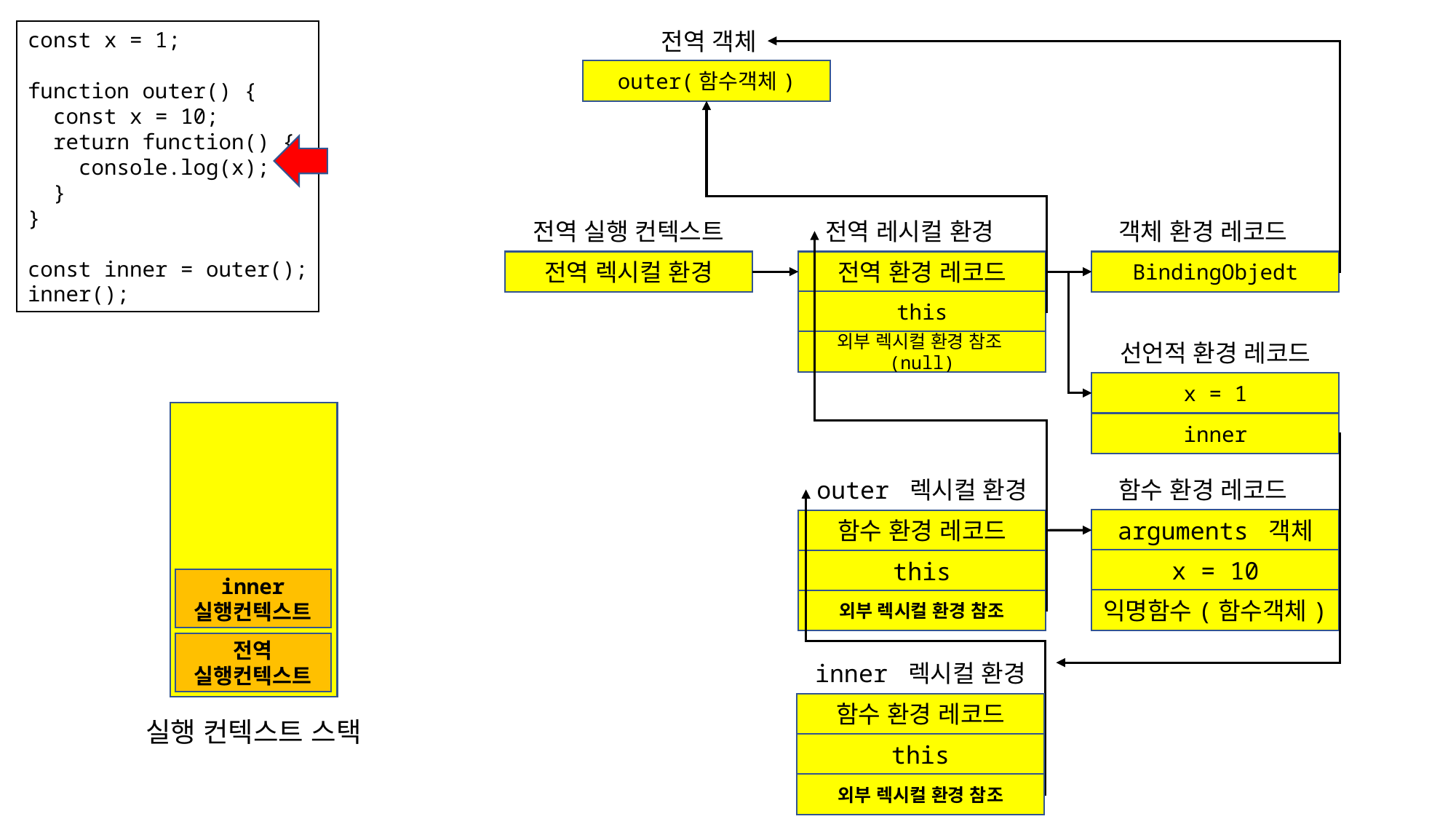

const x = 1;

function outer() {
  const x = 10;
  return function() {
    console.log(x);
  }
}

const inner = outer();
inner();
전역 객체
outer(함수객체)

전역 실행 컨텍스트
전역 레시컬 환경
객체 환경 레코드
전역 렉시컬 환경
전역 환경 레코드
BindingObjedt
this
외부 렉시컬 환경 참조(null)
선언적 환경 레코드
x = 1

inner
함수 환경 레코드
outer 렉시컬 환경
arguments 객체
함수 환경 레코드
x = 10
this
inner
실행컨텍스트
익명함수(함수객체)
외부 렉시컬 환경 참조
전역
실행컨텍스트
inner 렉시컬 환경
함수 환경 레코드
실행 컨텍스트 스택
this
외부 렉시컬 환경 참조